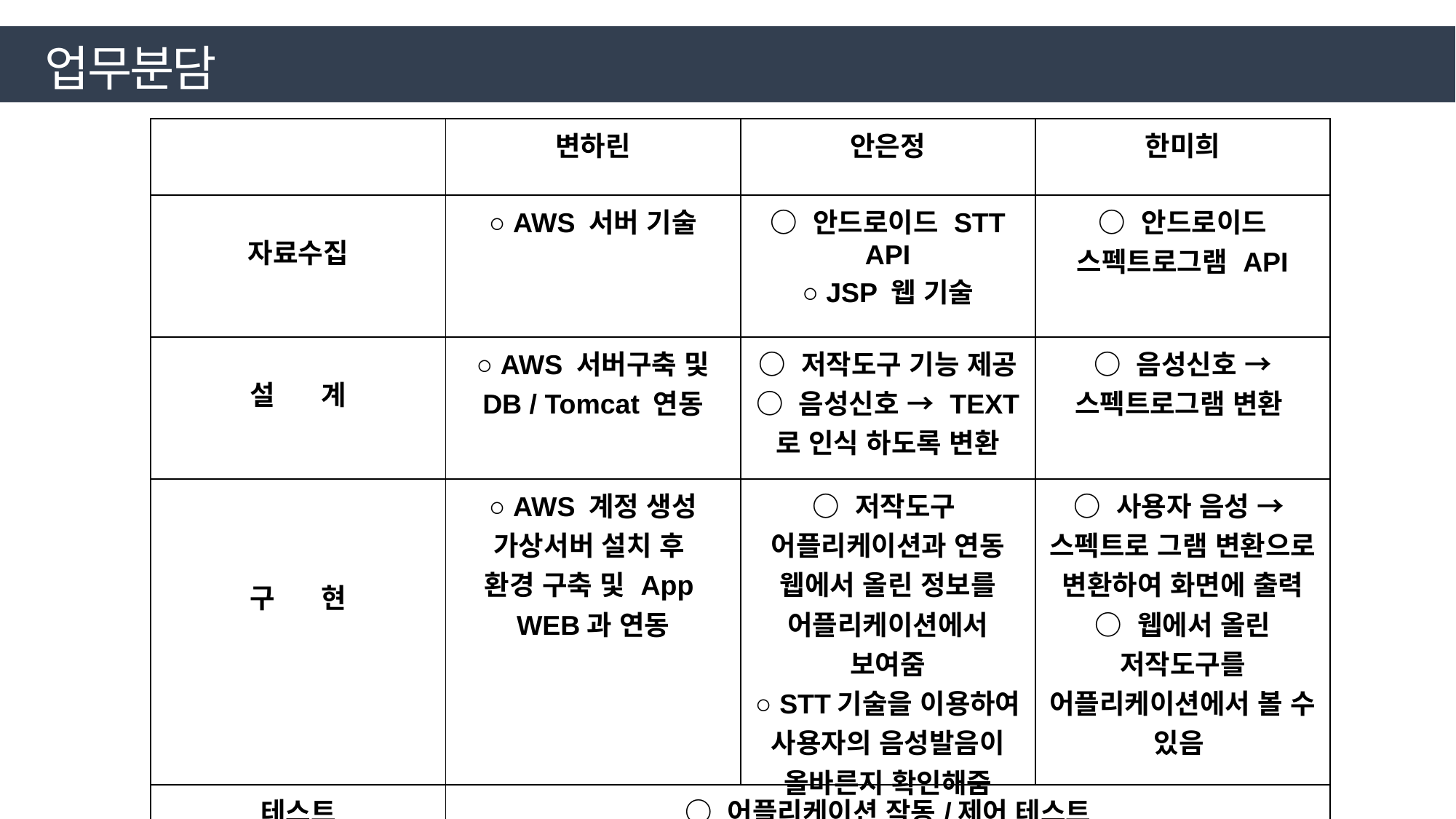

업무분담
|  | 변하린 | 안은정 | 한미희 |
| --- | --- | --- | --- |
| 자료수집 | ○ AWS 서버 기술 | ○ 안드로이드 STT API ○ JSP 웹 기술 | ○ 안드로이드 스펙트로그램 API |
| 설      계 | ○ AWS 서버구축 및 DB / Tomcat 연동 | ○ 저작도구 기능 제공 ○ 음성신호 → TEXT 로 인식 하도록 변환 | ○ 음성신호 → 스펙트로그램 변환 |
| 구      현 | ○ AWS 계정 생성 가상서버 설치 후 환경 구축 및 App WEB과 연동 | ○ 저작도구 어플리케이션과 연동 웹에서 올린 정보를 어플리케이션에서 보여줌 ○ STT기술을 이용하여 사용자의 음성발음이 올바른지 확인해줌 | ○ 사용자 음성 → 스펙트로 그램 변환으로 변환하여 화면에 출력 ○ 웹에서 올린 저작도구를 어플리케이션에서 볼 수 있음 |
| 테스트 | ○ 어플리케이션 작동/제어 테스트 ○ 통합테스트 / 유지보수 |  |  |